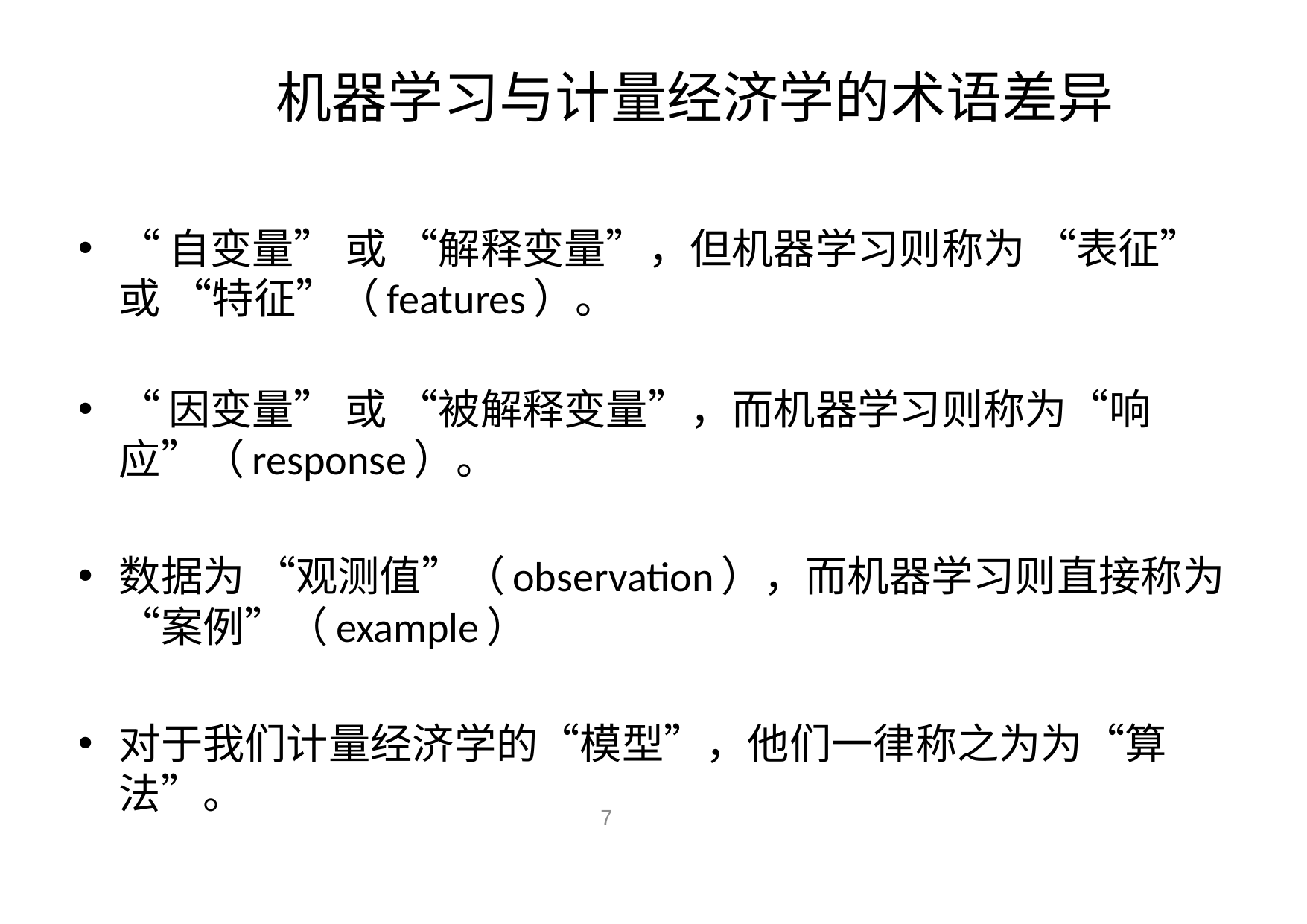

# 机器学习与计量经济学的术语差异
“自变量” 或 “解释变量”，但机器学习则称为 “表征” 或 “特征”（features）。

“因变量” 或 “被解释变量”，而机器学习则称为“响应”（response）。

数据为 “观测值”（observation），而机器学习则直接称为 “案例”（example）

对于我们计量经济学的“模型”，他们一律称之为为“算法”。
7